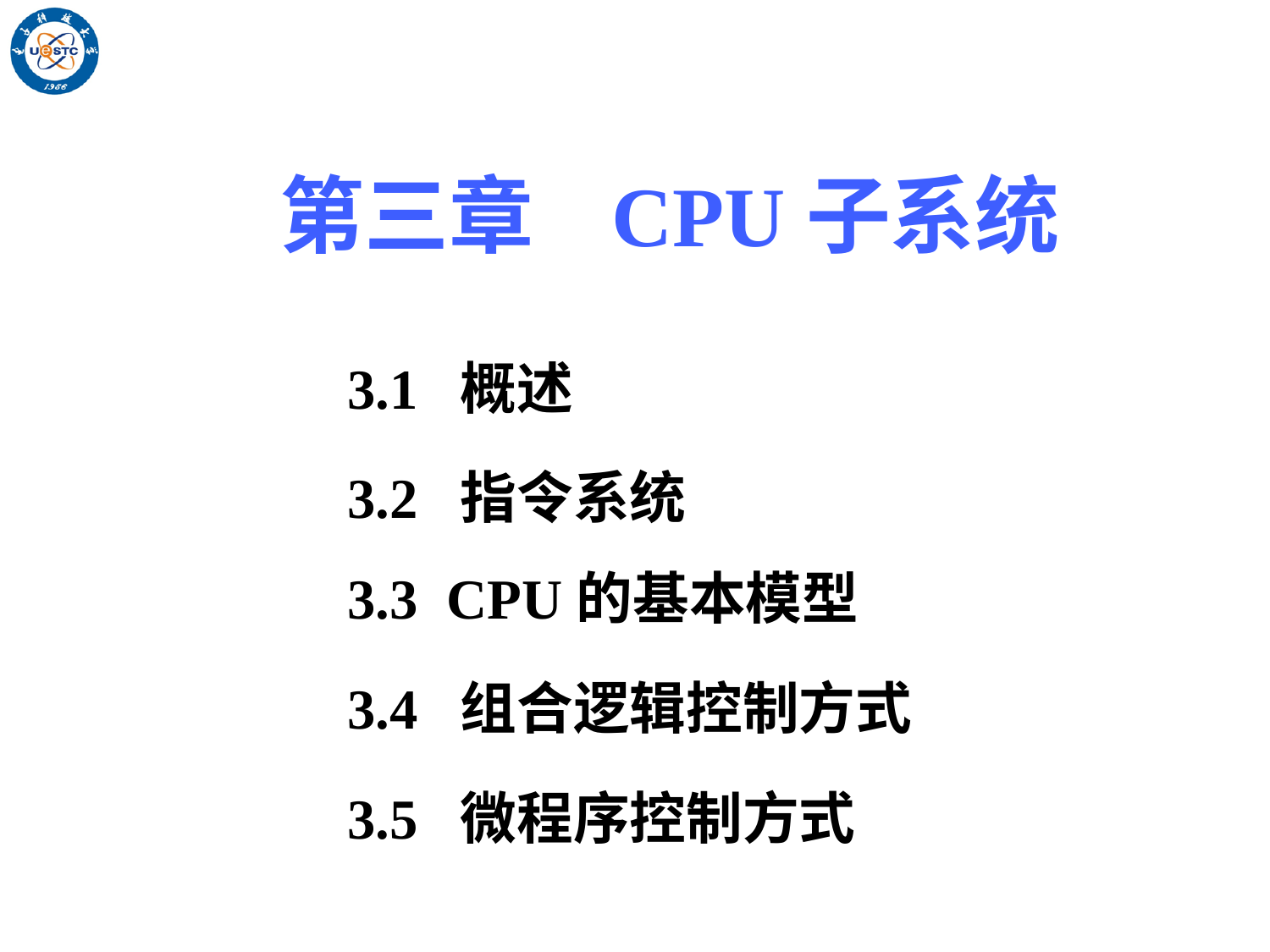

第三章   CPU子系统
3.1  概述
3.2  指令系统
3.3  CPU的基本模型
3.4  组合逻辑控制方式
3.5  微程序控制方式